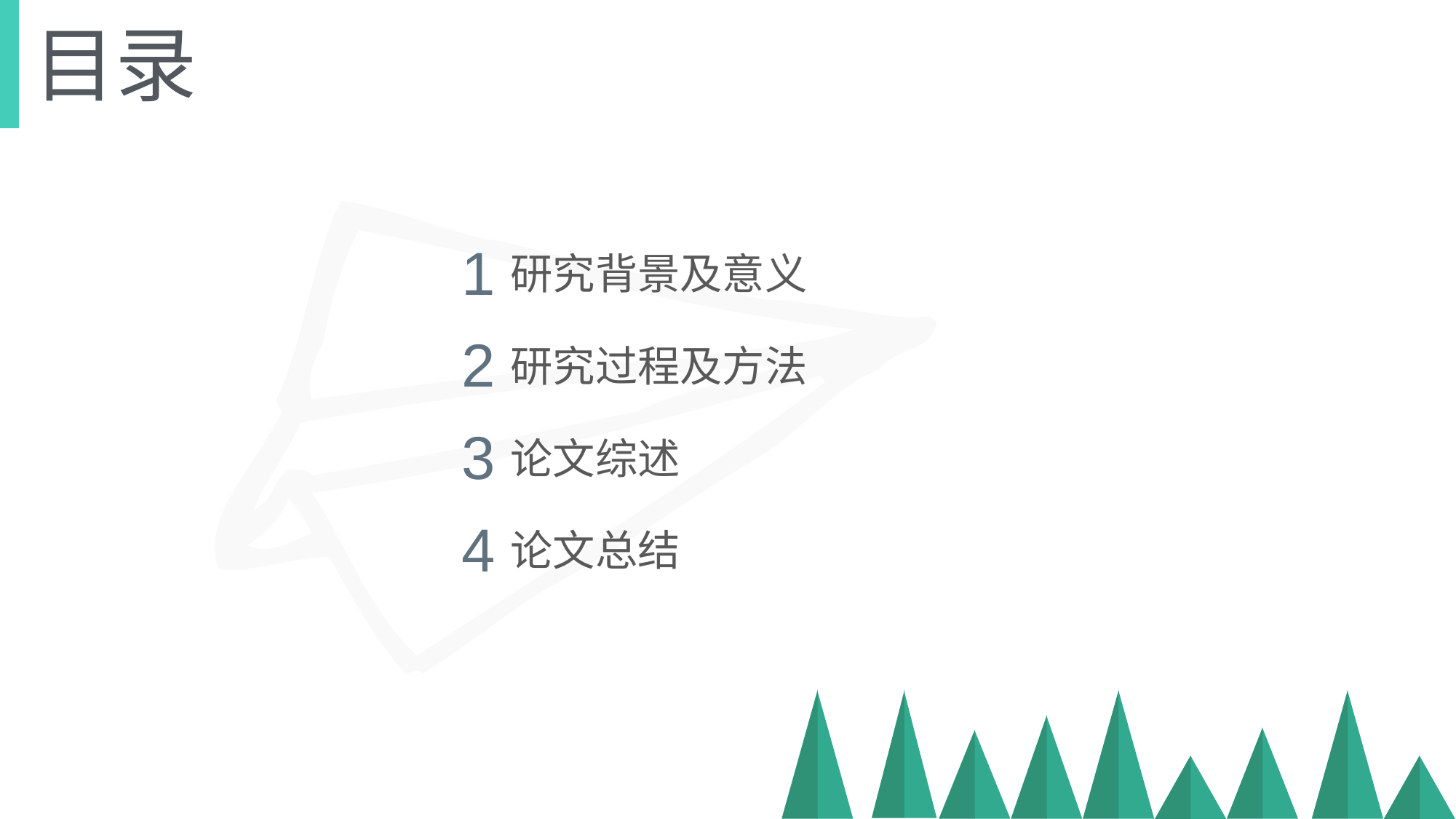

目录

1
研究背景及意义
2
研究过程及方法
3
论文综述
4
论文总结